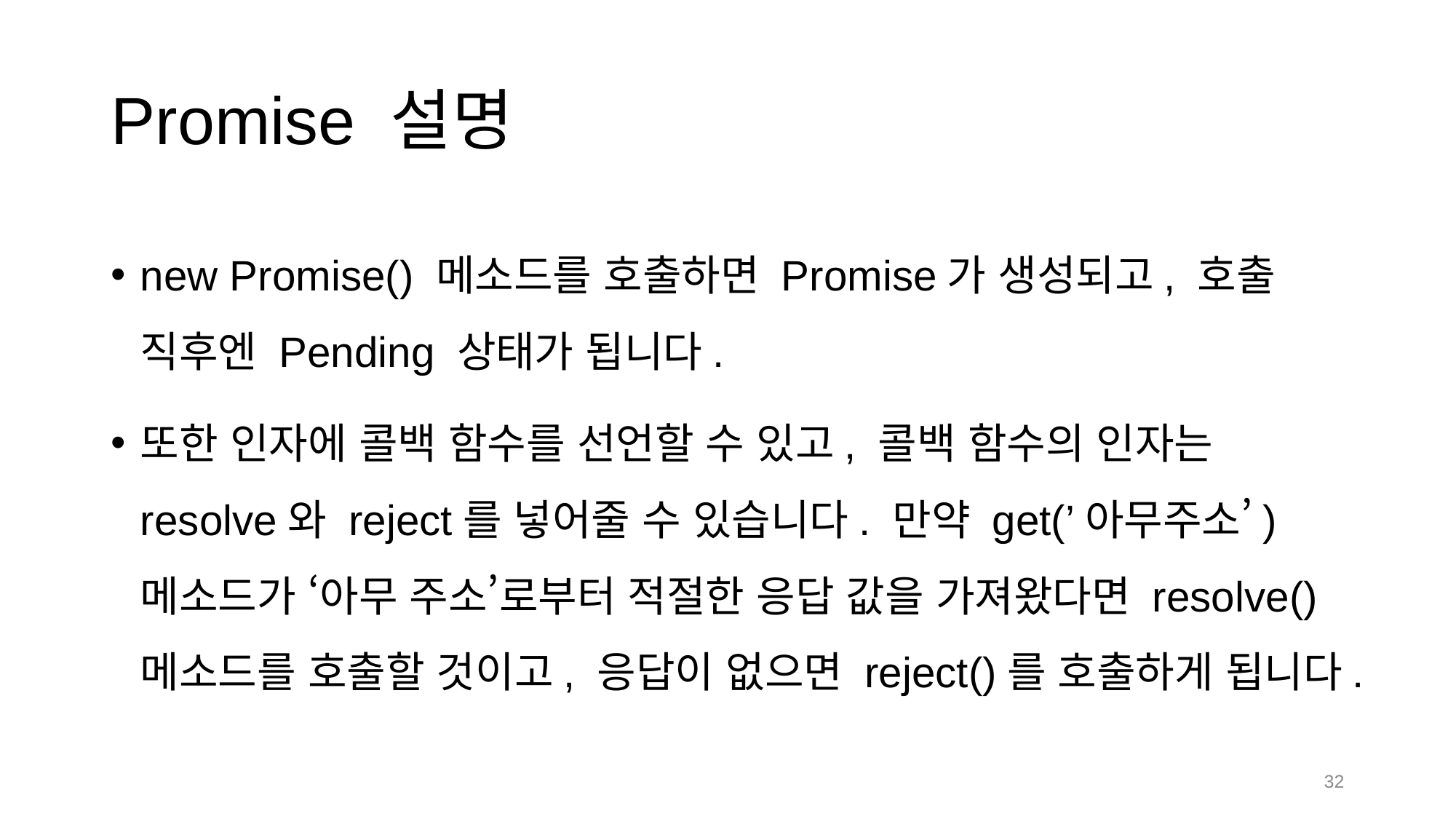

# Promise 설명
new Promise() 메소드를 호출하면 Promise가 생성되고, 호출 직후엔 Pending 상태가 됩니다.
또한 인자에 콜백 함수를 선언할 수 있고, 콜백 함수의 인자는 resolve와 reject를 넣어줄 수 있습니다. 만약 get(’아무주소’) 메소드가 ‘아무 주소’로부터 적절한 응답 값을 가져왔다면 resolve() 메소드를 호출할 것이고, 응답이 없으면 reject()를 호출하게 됩니다.
32